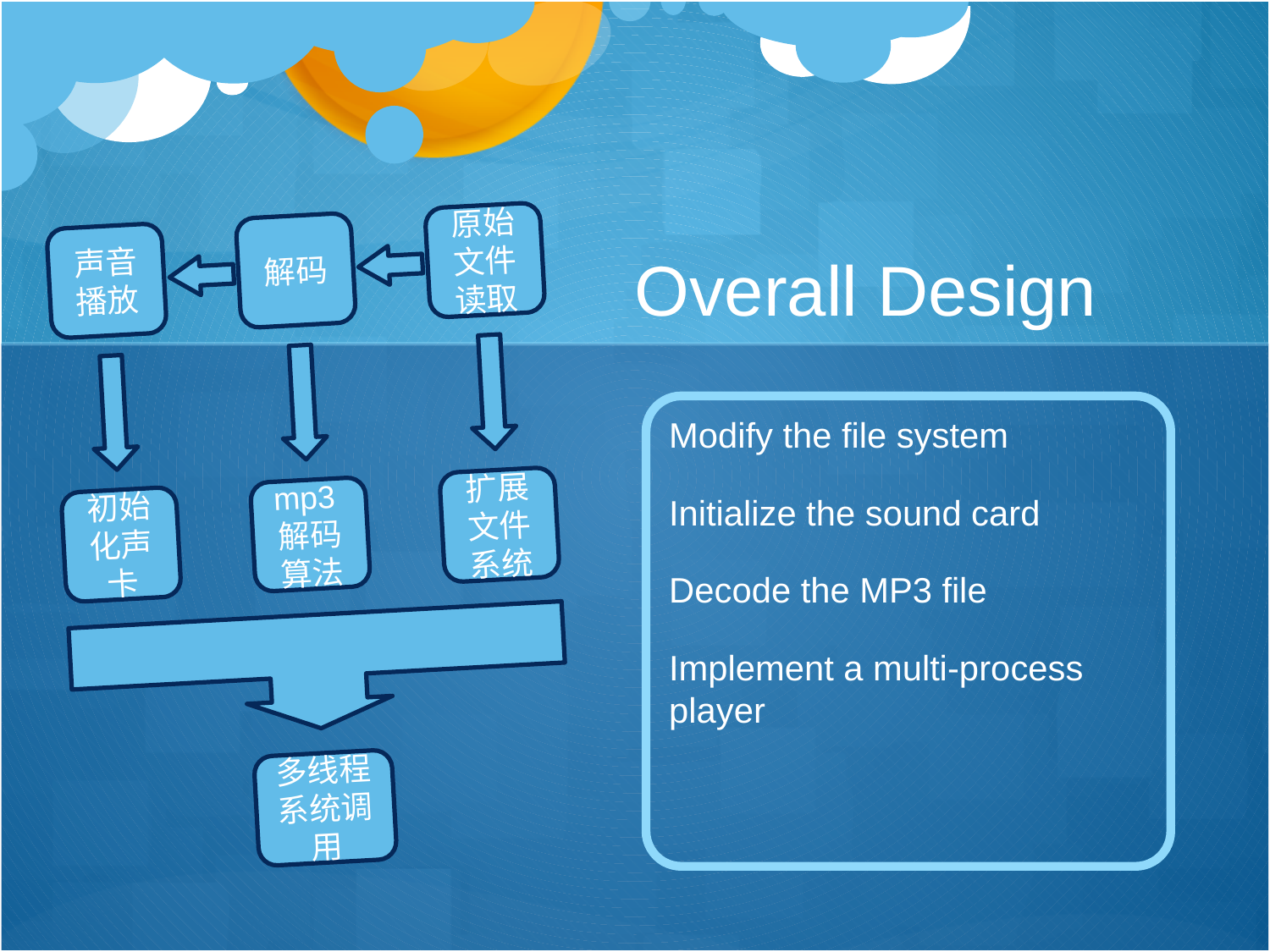

# Overall Design
声音播放
解码
原始文件读取

初始化声卡
mp3解码算法
扩展文件系统

多线程系统调用
Modify the file system
Initialize the sound card
Decode the MP3 file
Implement a multi-process player